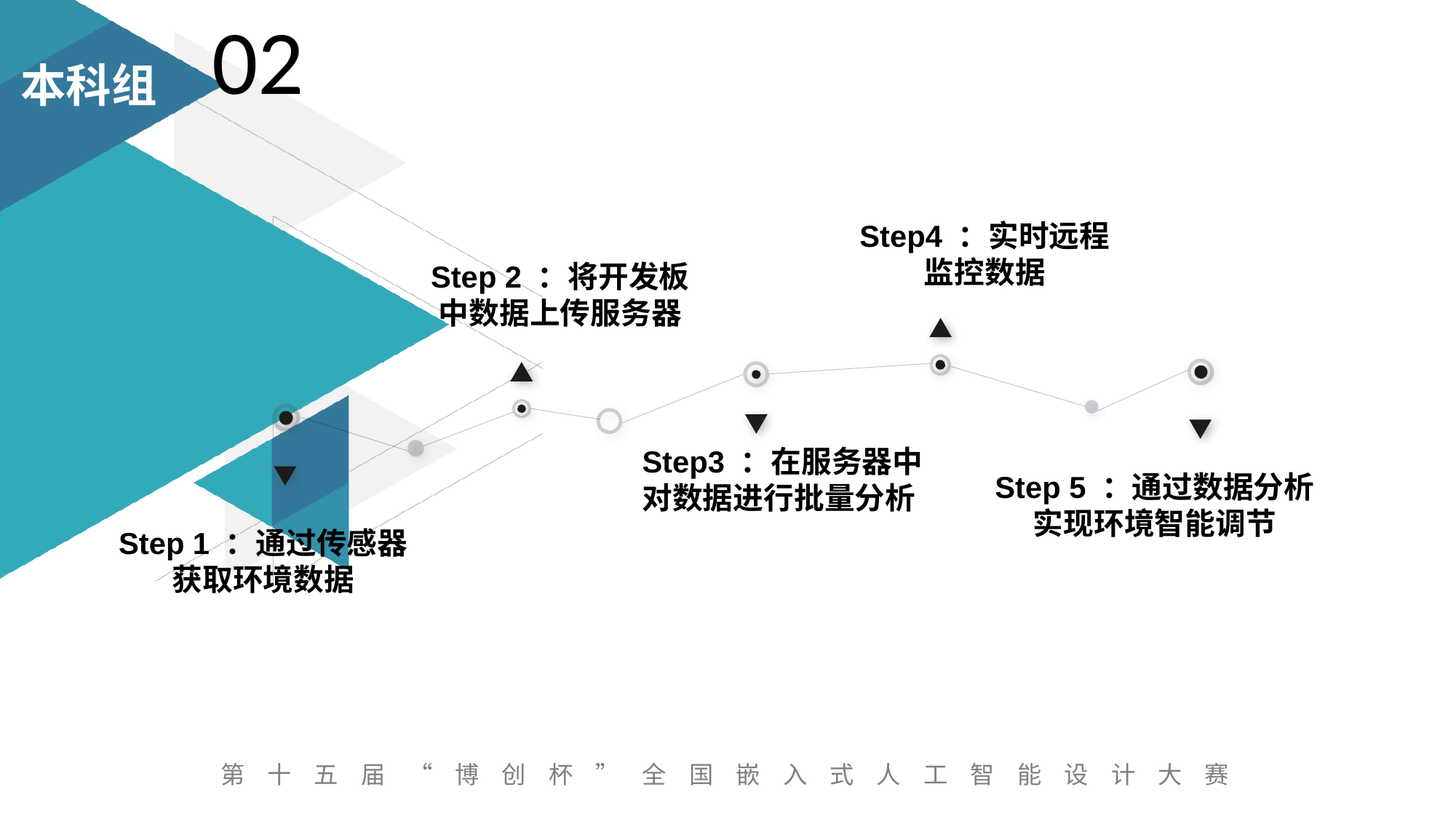

02
Step4 ：实时远程
监控数据

Step 2 ：将开发板
中数据上传服务器

Step 5 ：通过数据分析
实现环境智能调节

Step 1 ：通过传感器
获取环境数据

Step3 ：在服务器中
对数据进行批量分析